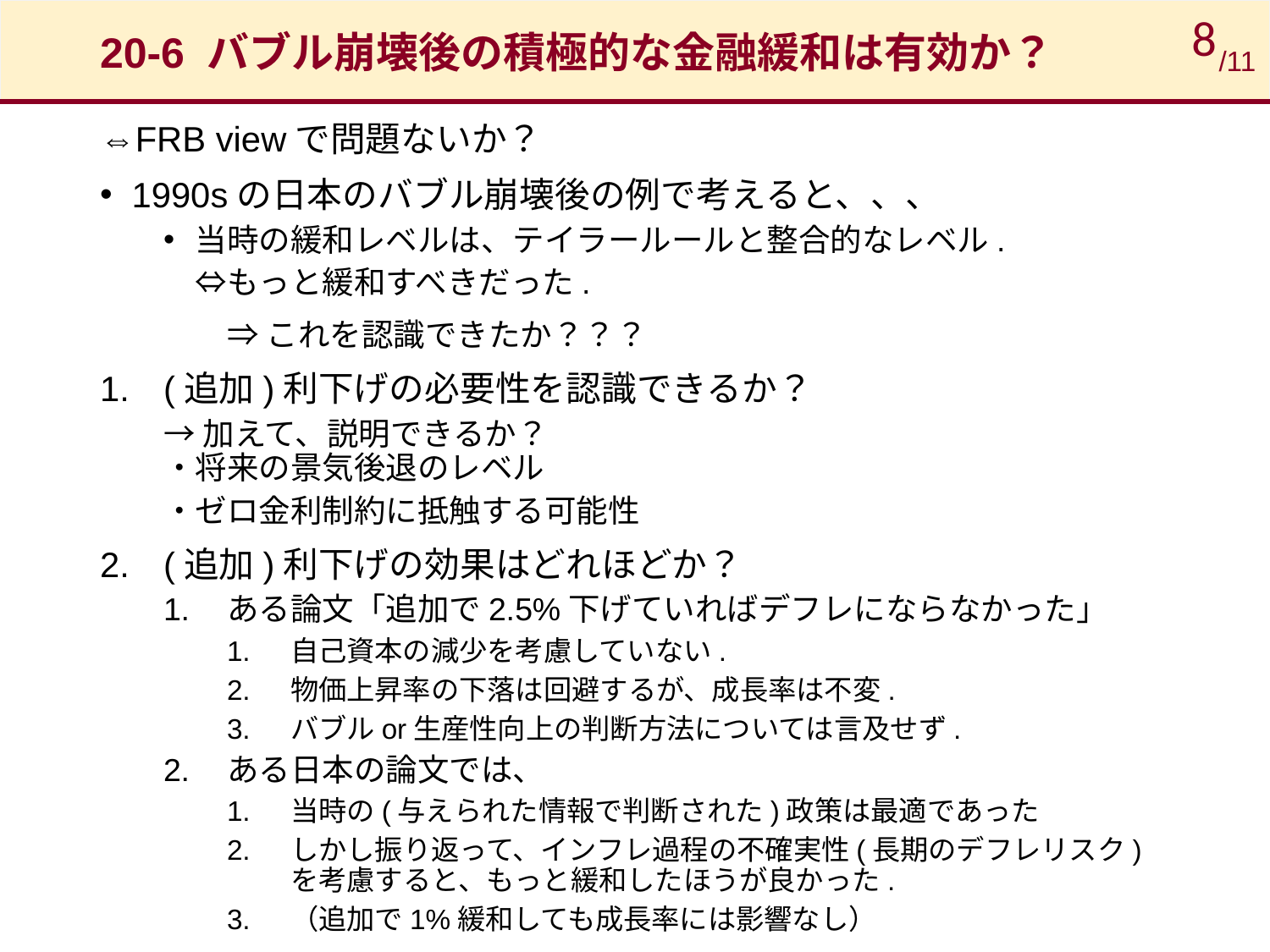

# 20-6 バブル崩壊後の積極的な金融緩和は有効か？
8
/11
⇔FRB viewで問題ないか？
1990sの日本のバブル崩壊後の例で考えると、、、
当時の緩和レベルは、テイラールールと整合的なレベル.
　⇔もっと緩和すべきだった.
	⇒これを認識できたか？？？
(追加)利下げの必要性を認識できるか？
→加えて、説明できるか？
・将来の景気後退のレベル
・ゼロ金利制約に抵触する可能性
(追加)利下げの効果はどれほどか？
ある論文「追加で2.5%下げていればデフレにならなかった」
自己資本の減少を考慮していない.
物価上昇率の下落は回避するが、成長率は不変.
バブルor生産性向上の判断方法については言及せず.
ある日本の論文では、
当時の(与えられた情報で判断された)政策は最適であった
しかし振り返って、インフレ過程の不確実性(長期のデフレリスク)
を考慮すると、もっと緩和したほうが良かった.
（追加で1%緩和しても成長率には影響なし）